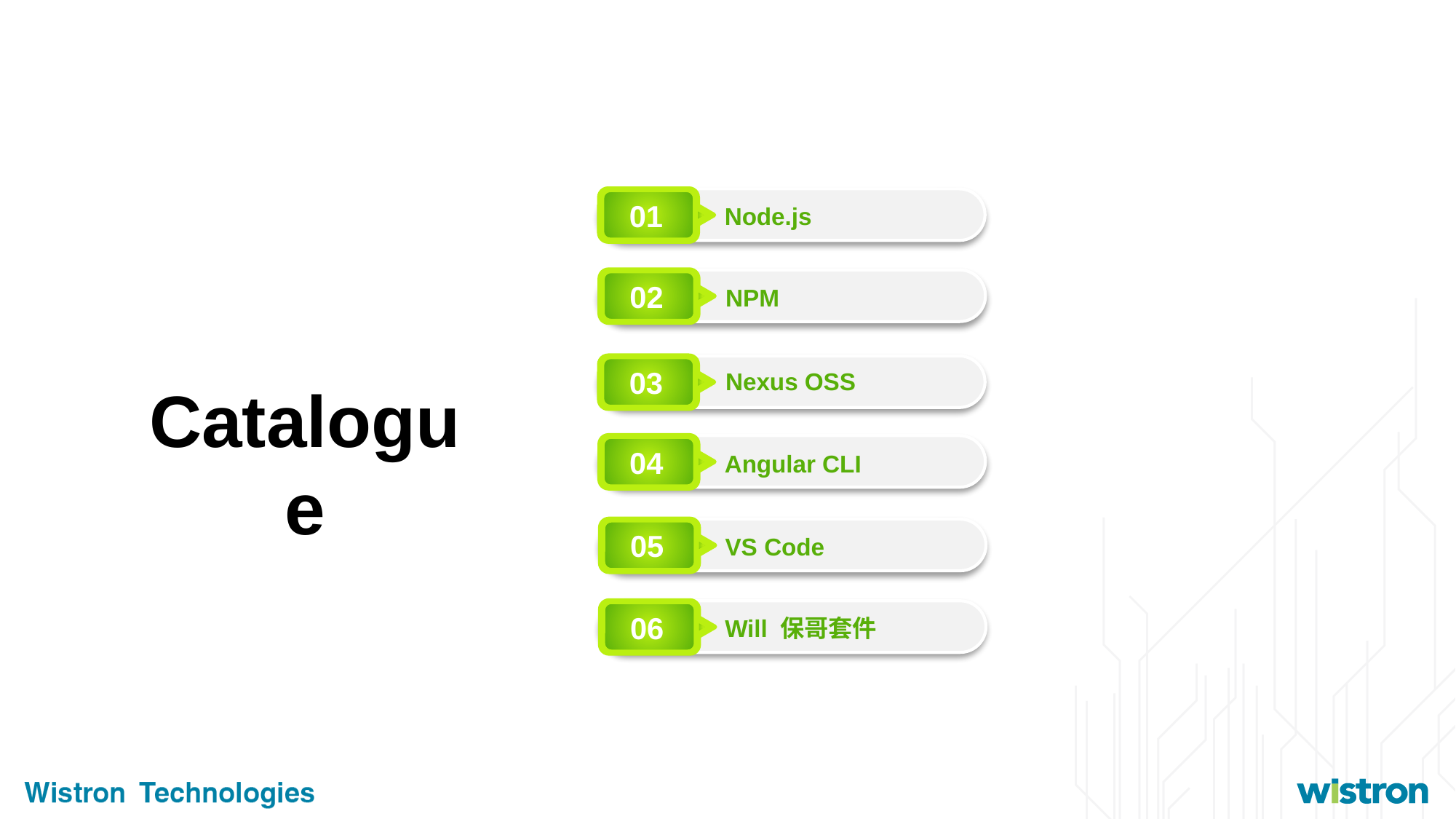

01

Node.js

02

NPM

03

Nexus OSS
Catalogue

04

Angular CLI

05

VS Code

06

Will 保哥套件